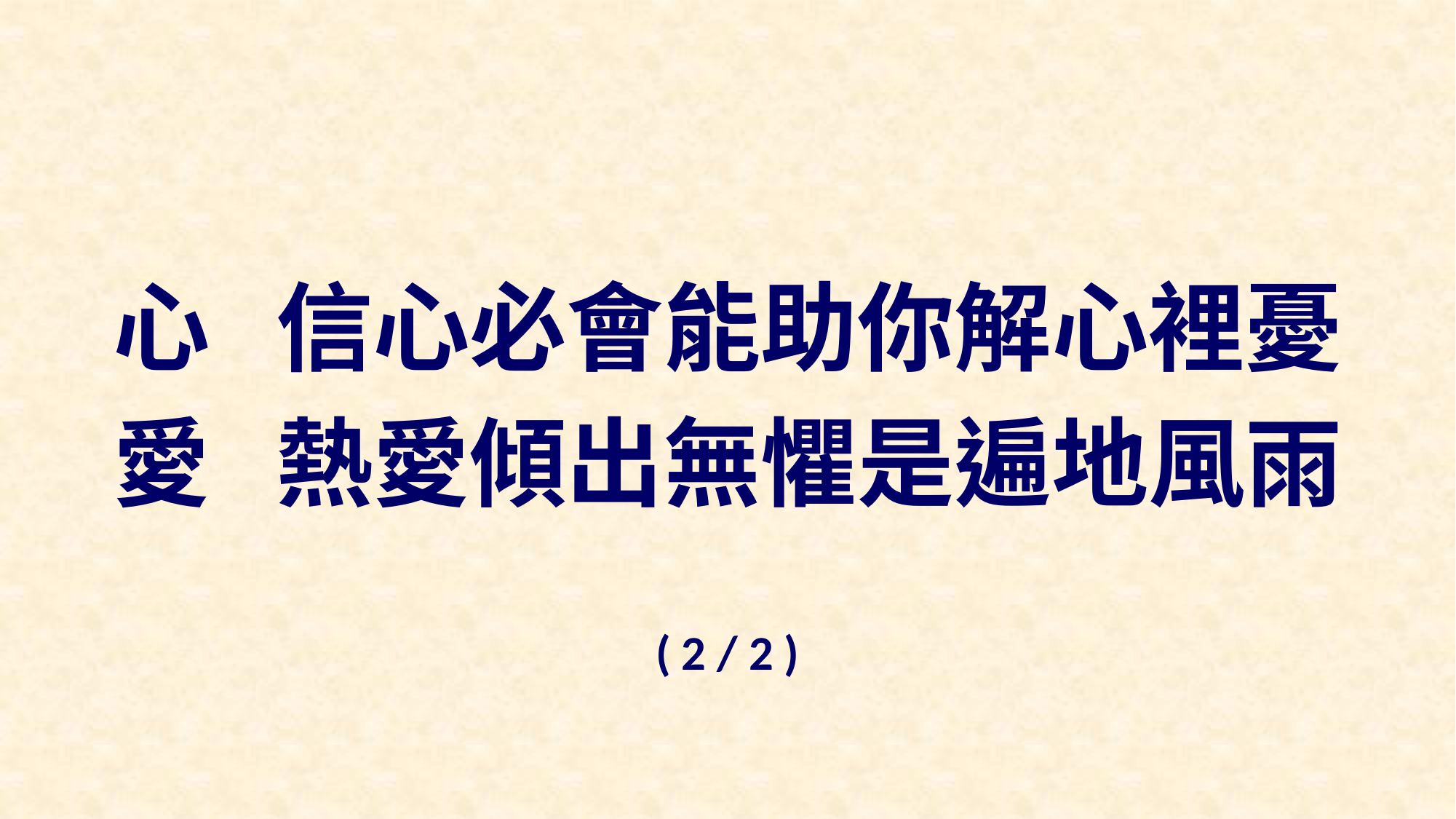

心   信心必會能助你解心裡憂
愛   熱愛傾出無懼是遍地風雨
( 2 / 2 )